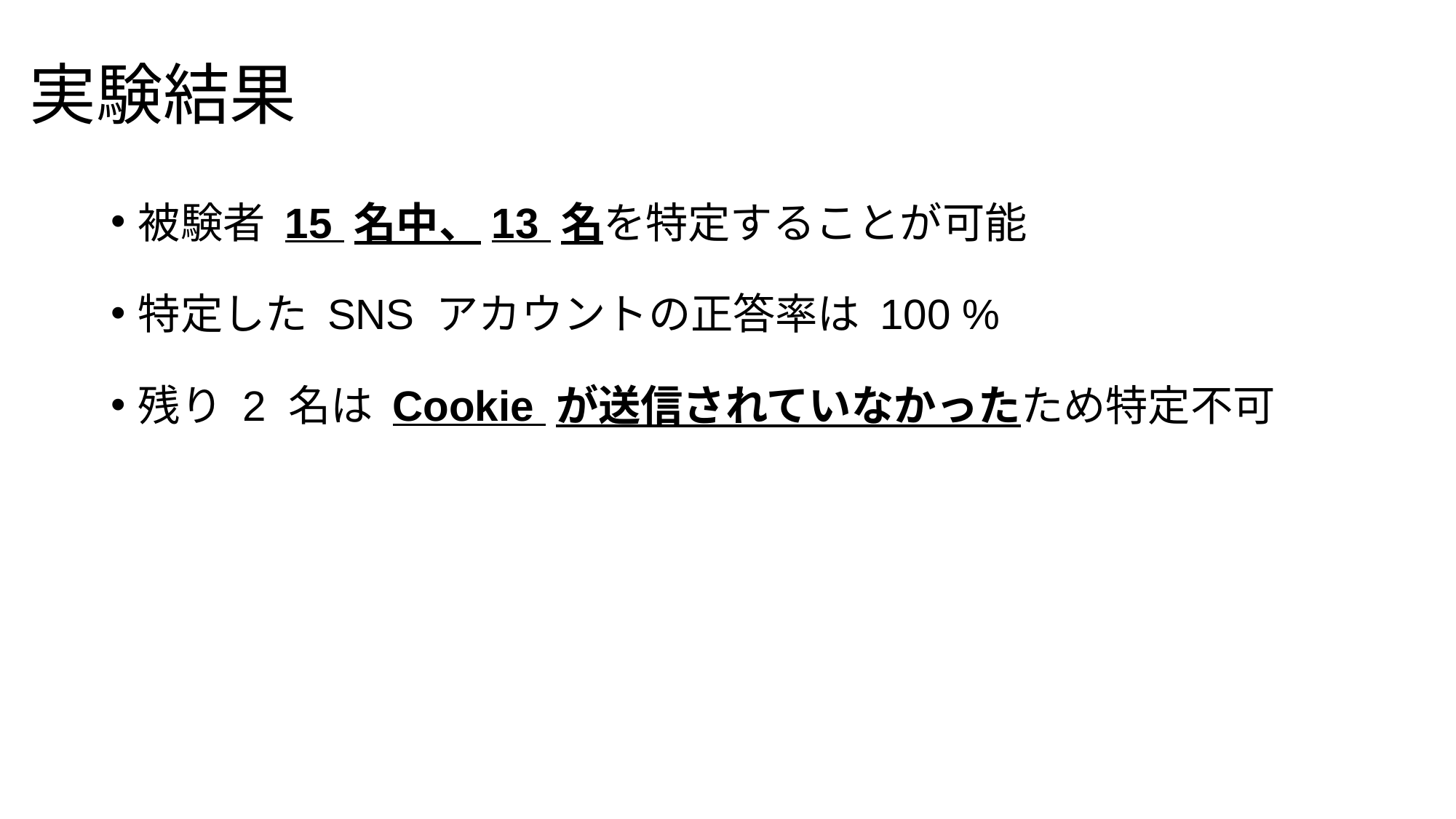

# 実験結果
被験者 15 名中、13 名を特定することが可能
特定した SNS アカウントの正答率は 100 %
残り 2 名は Cookie が送信されていなかったため特定不可